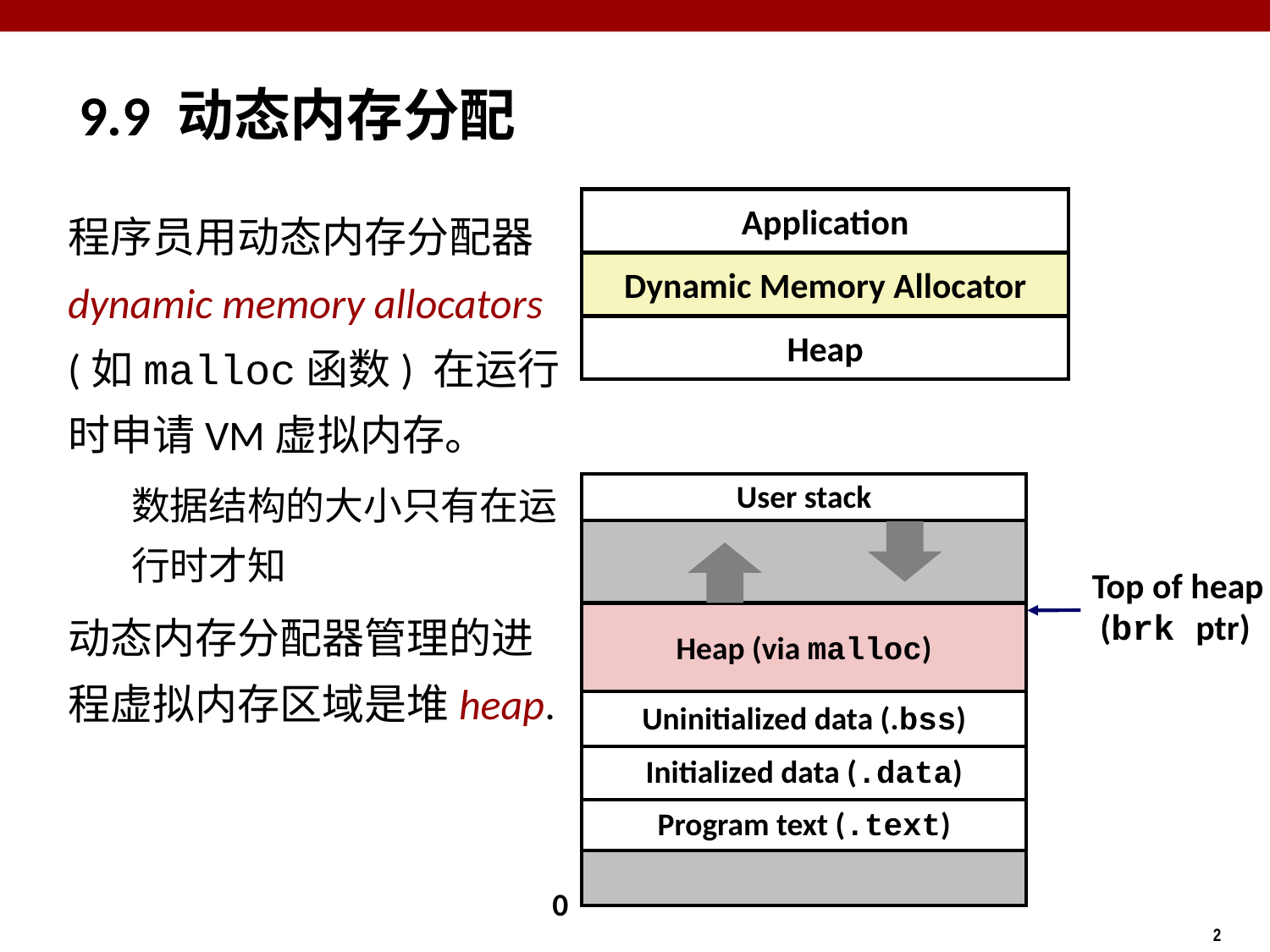

# 9.9 动态内存分配
程序员用动态内存分配器dynamic memory allocators (如malloc函数) 在运行时申请VM虚拟内存。
数据结构的大小只有在运行时才知
动态内存分配器管理的进程虚拟内存区域是堆heap.
Application
Dynamic Memory Allocator
Heap
User stack

Top of heap
 (brk ptr)

Heap (via malloc)
Uninitialized data (.bss)
Initialized data (.data)
Program text (.text)

0